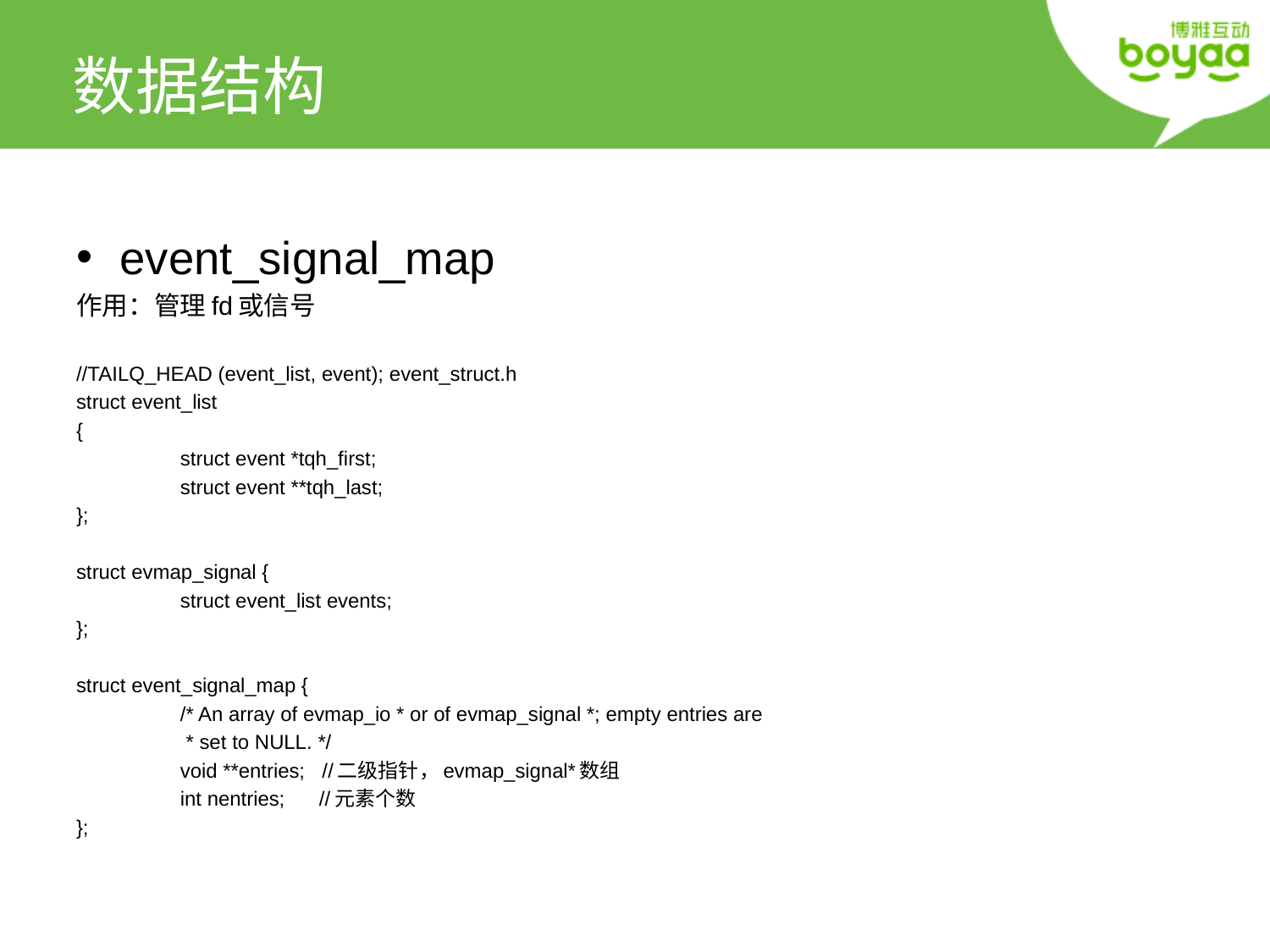

# 数据结构
event_signal_map
作用：管理fd或信号

//TAILQ_HEAD (event_list, event); event_struct.h
struct event_list
{
	struct event *tqh_first;
	struct event **tqh_last;
};

struct evmap_signal {
	struct event_list events;
};

struct event_signal_map {
	/* An array of evmap_io * or of evmap_signal *; empty entries are
	 * set to NULL. */
	void **entries;   //二级指针，evmap_signal*数组
	int nentries;      //元素个数
};